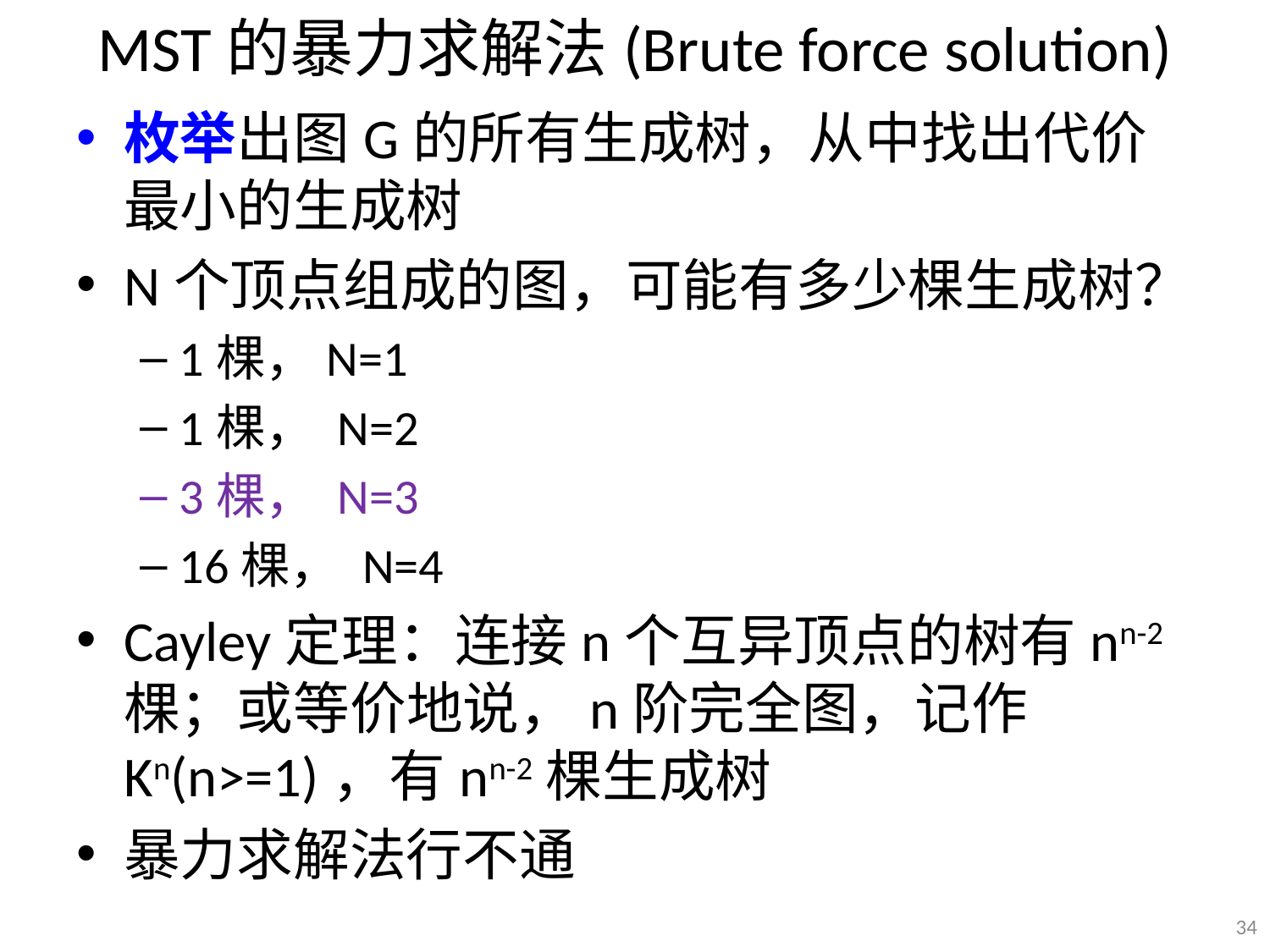

# MST的暴力求解法(Brute force solution)
枚举出图G的所有生成树，从中找出代价最小的生成树
N个顶点组成的图，可能有多少棵生成树？
1棵，N=1
1棵， N=2
3棵， N=3
16棵， N=4
Cayley定理：连接n个互异顶点的树有nn-2棵；或等价地说，n阶完全图，记作Kn(n>=1)，有nn-2棵生成树
暴力求解法行不通

34